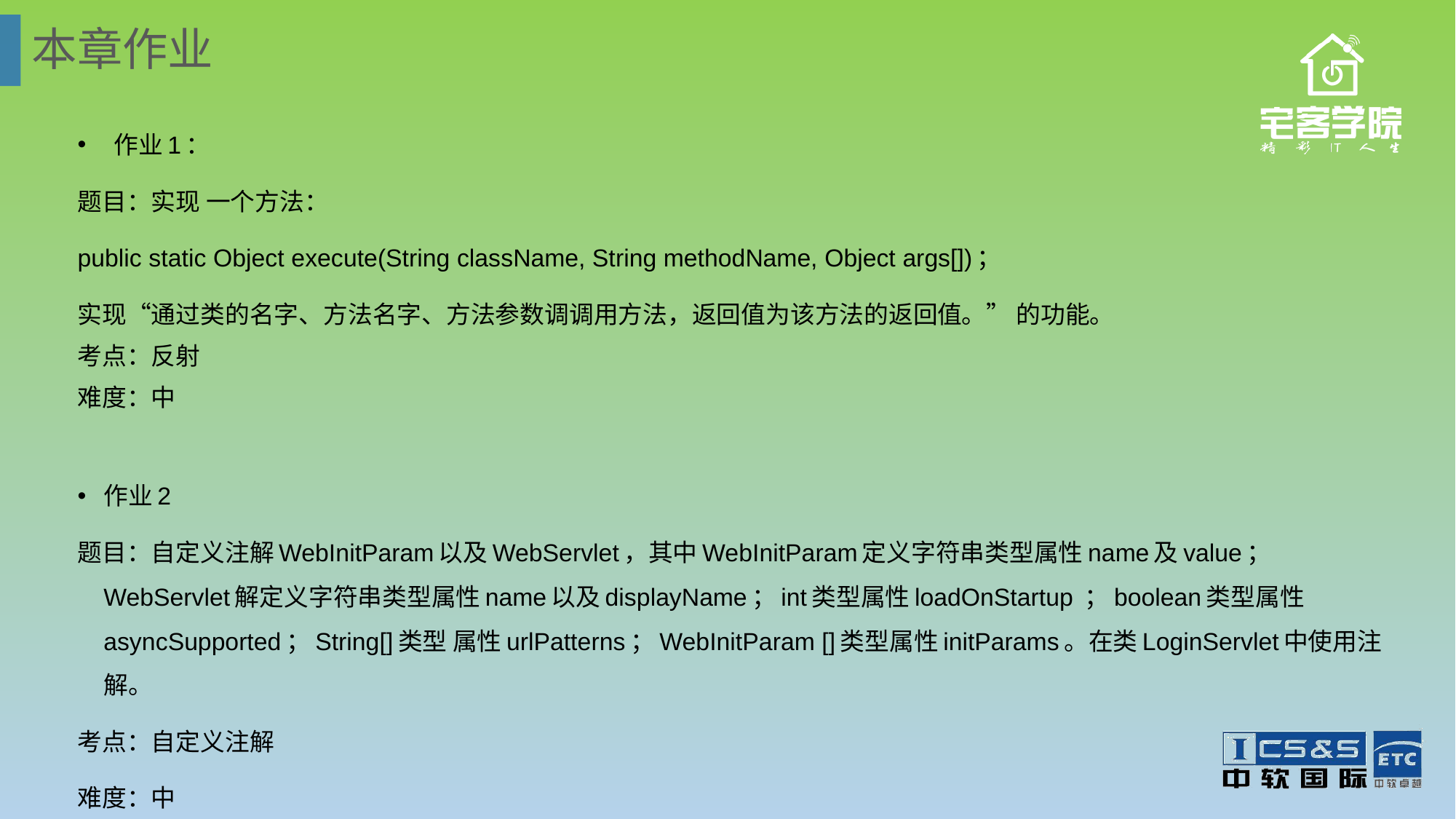

# 本章作业
 作业1：
题目：实现 一个方法：
public static Object execute(String className, String methodName, Object args[])；
实现“通过类的名字、方法名字、方法参数调调用方法，返回值为该方法的返回值。” 的功能。
考点：反射
难度：中

作业2
题目：自定义注解WebInitParam以及WebServlet，其中WebInitParam定义字符串类型属性name及value；WebServlet解定义字符串类型属性name以及displayName；int类型属性loadOnStartup ；boolean类型属性asyncSupported；String[]类型 属性urlPatterns；WebInitParam []类型属性initParams。在类LoginServlet中使用注解。
考点：自定义注解
难度：中